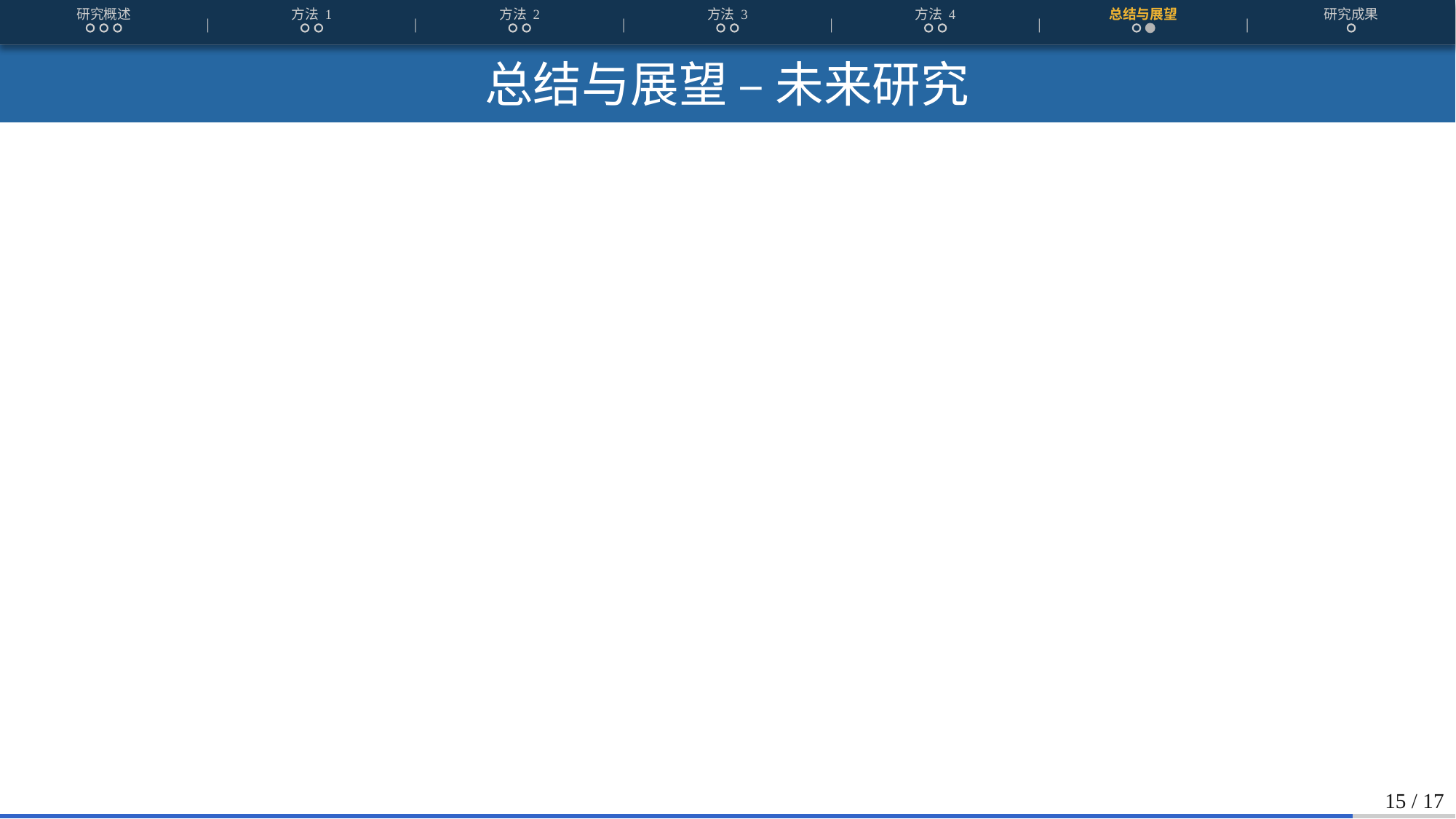

研究概述
方法 1
方法 2
方法 3
方法 4
总结与展望
研究成果
|
|
|
|
|
|

# 总结与展望 – 未来研究

15 / 17